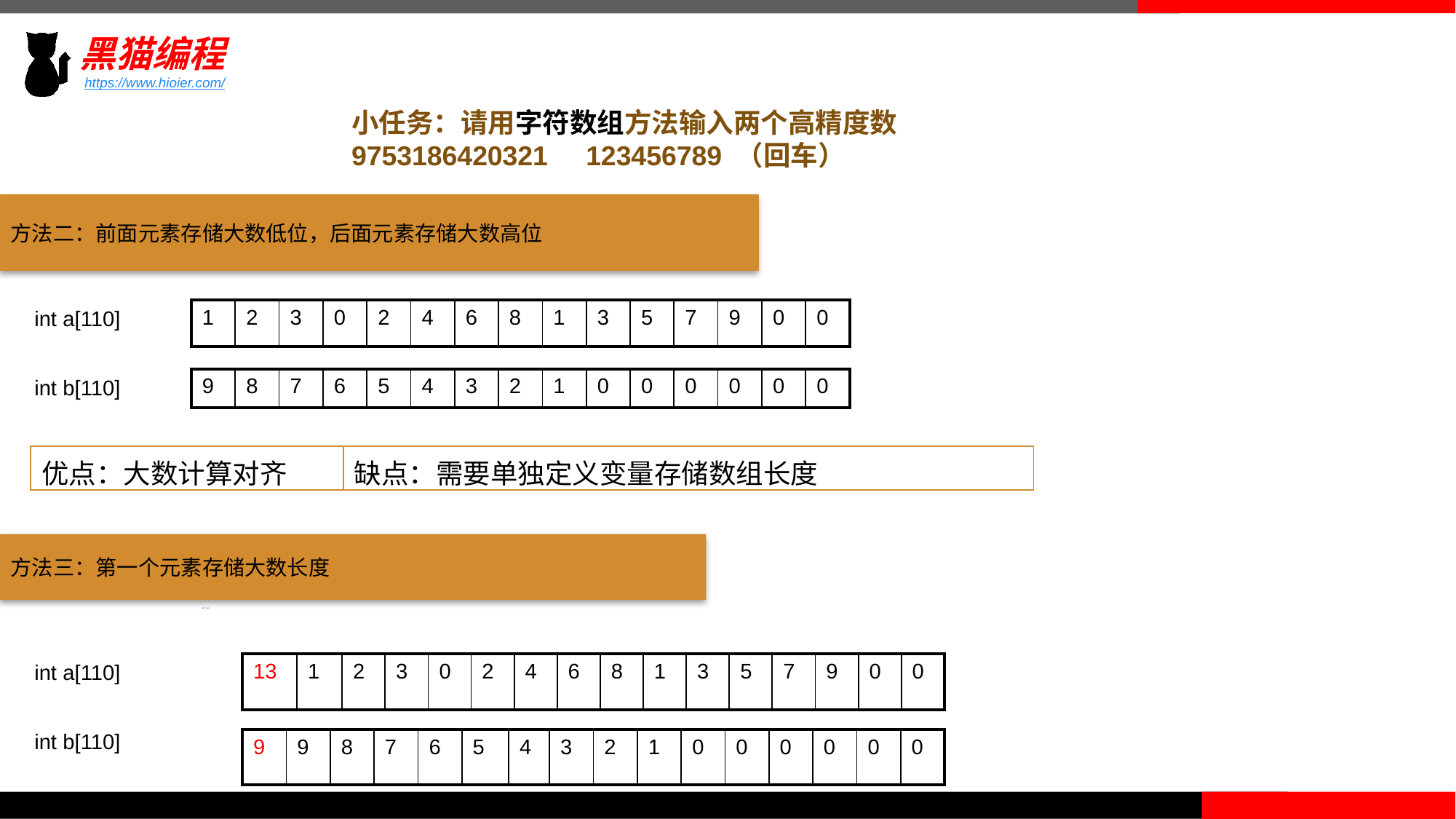

小任务：请用字符数组方法输入两个高精度数
9753186420321     123456789 （回车）
方法二：前面元素存储大数低位，后面元素存储大数高位
int a[110]
| 1 | 2 | 3 | 0 | 2 | 4 | 6 | 8 | 1 | 3 | 5 | 7 | 9 | 0 | 0 |
| --- | --- | --- | --- | --- | --- | --- | --- | --- | --- | --- | --- | --- | --- | --- |
int b[110]
| 9 | 8 | 7 | 6 | 5 | 4 | 3 | 2 | 1 | 0 | 0 | 0 | 0 | 0 | 0 |
| --- | --- | --- | --- | --- | --- | --- | --- | --- | --- | --- | --- | --- | --- | --- |
1
| 优点：大数计算对齐 | 缺点：需要单独定义变量存储数组长度 |
| --- | --- |
方法三：第一个元素存储大数长度
PART  ONE
int a[110]
| 13 | 1 | 2 | 3 | 0 | 2 | 4 | 6 | 8 | 1 | 3 | 5 | 7 | 9 | 0 | 0 |
| --- | --- | --- | --- | --- | --- | --- | --- | --- | --- | --- | --- | --- | --- | --- | --- |
int b[110]
| 9 | 9 | 8 | 7 | 6 | 5 | 4 | 3 | 2 | 1 | 0 | 0 | 0 | 0 | 0 | 0 |
| --- | --- | --- | --- | --- | --- | --- | --- | --- | --- | --- | --- | --- | --- | --- | --- |